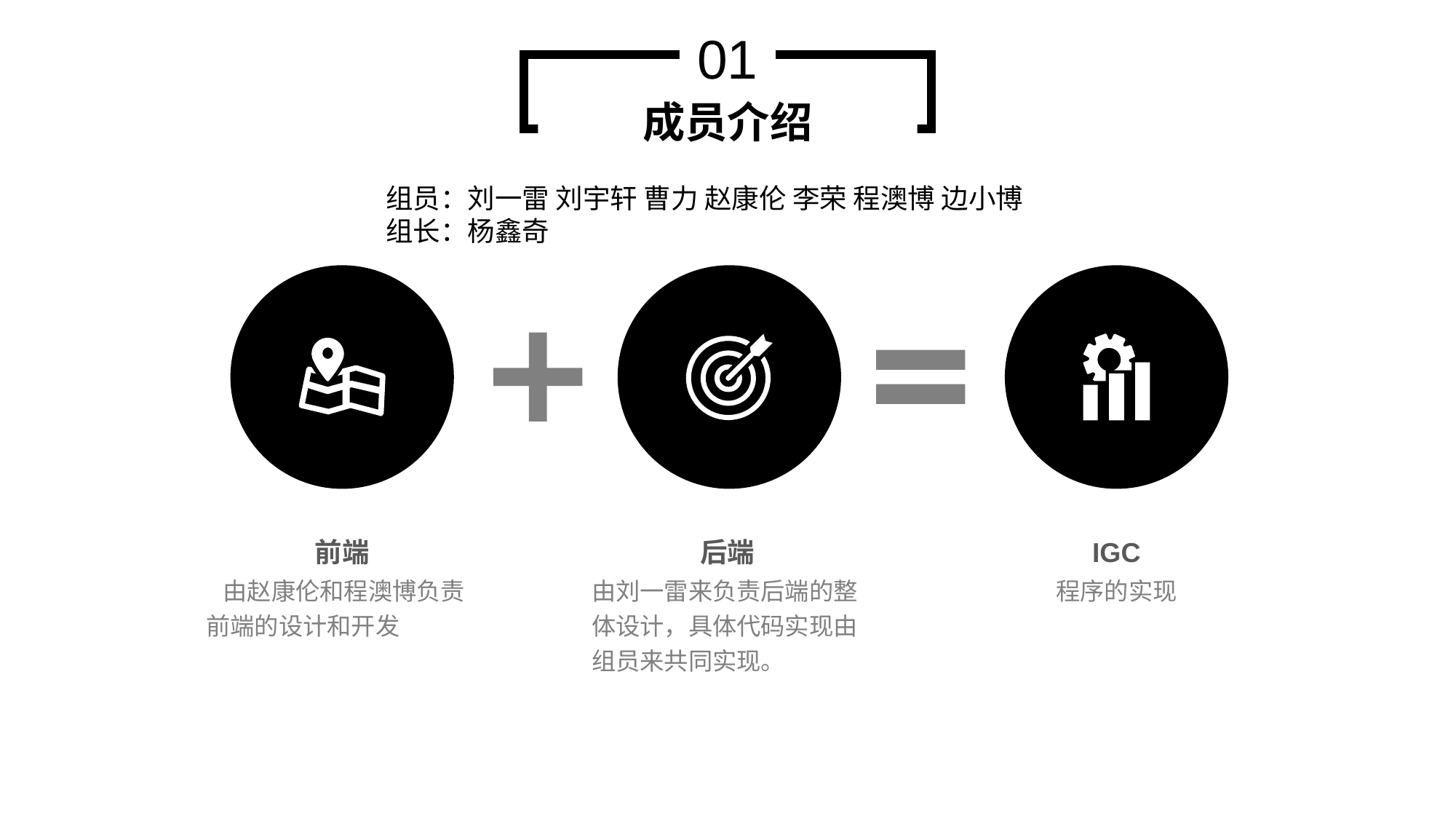

01

成员介绍
组员：刘一雷 刘宇轩 曹力 赵康伦 李荣 程澳博 边小博
组长：杨鑫奇

前端
  由赵康伦和程澳博负责前端的设计和开发
后端
由刘一雷来负责后端的整体设计，具体代码实现由组员来共同实现。
IGC
程序的实现